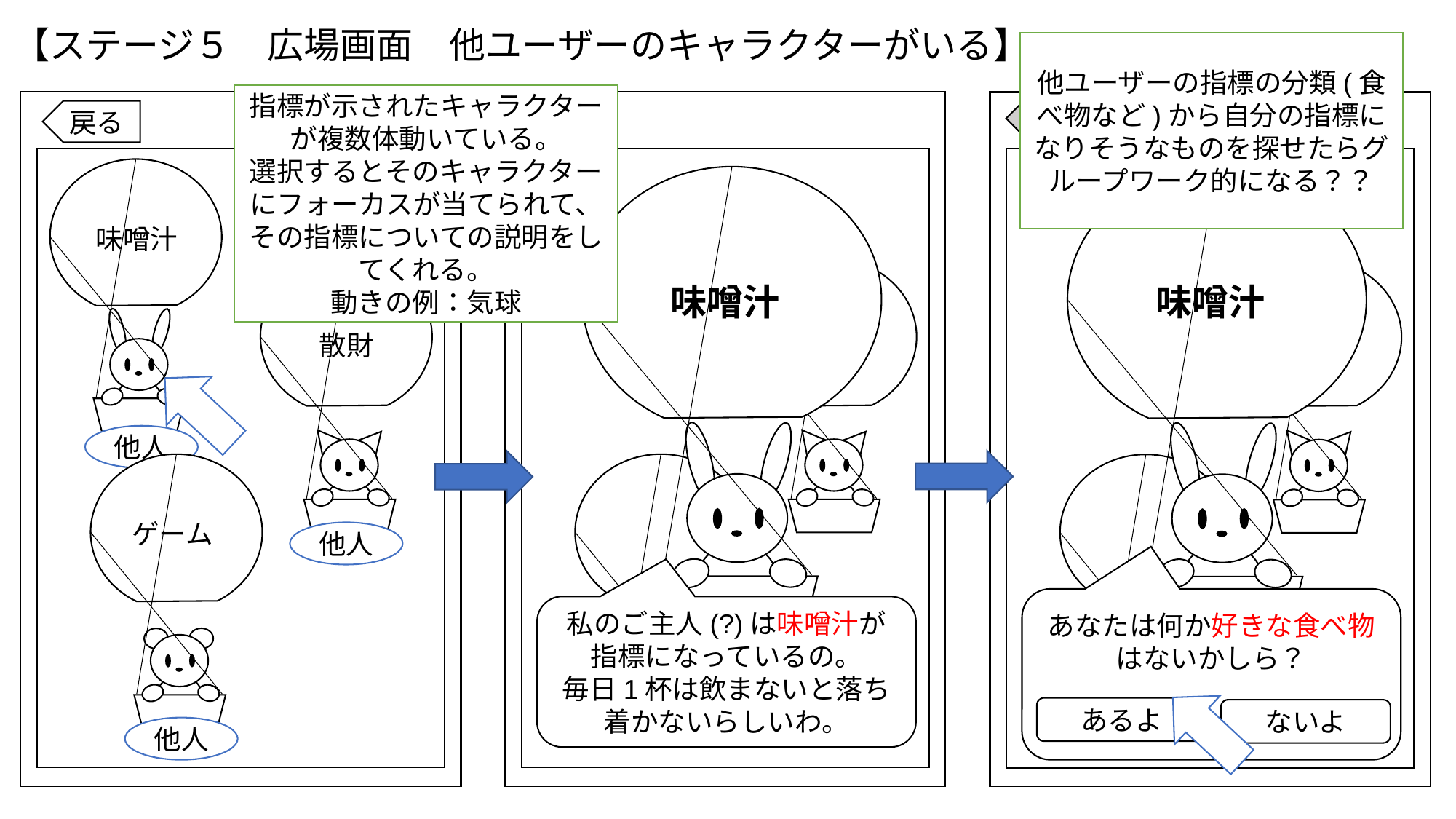

【ステージ５　広場画面　他ユーザーのキャラクターがいる】
他ユーザーの指標の分類(食べ物など)から自分の指標になりそうなものを探せたらグループワーク的になる？？
指標が示されたキャラクターが複数体動いている。
選択するとそのキャラクターにフォーカスが当てられて、その指標についての説明をしてくれる。
動きの例：気球

戻る
戻る

味噌汁

味噌汁
味噌汁
散財

他人

ゲーム
他人
あなたは何か好きな食べ物はないかしら？

私のご主人(?)は味噌汁が指標になっているの。
毎日1杯は飲まないと落ち着かないらしいわ。

あるよ
ないよ
他人